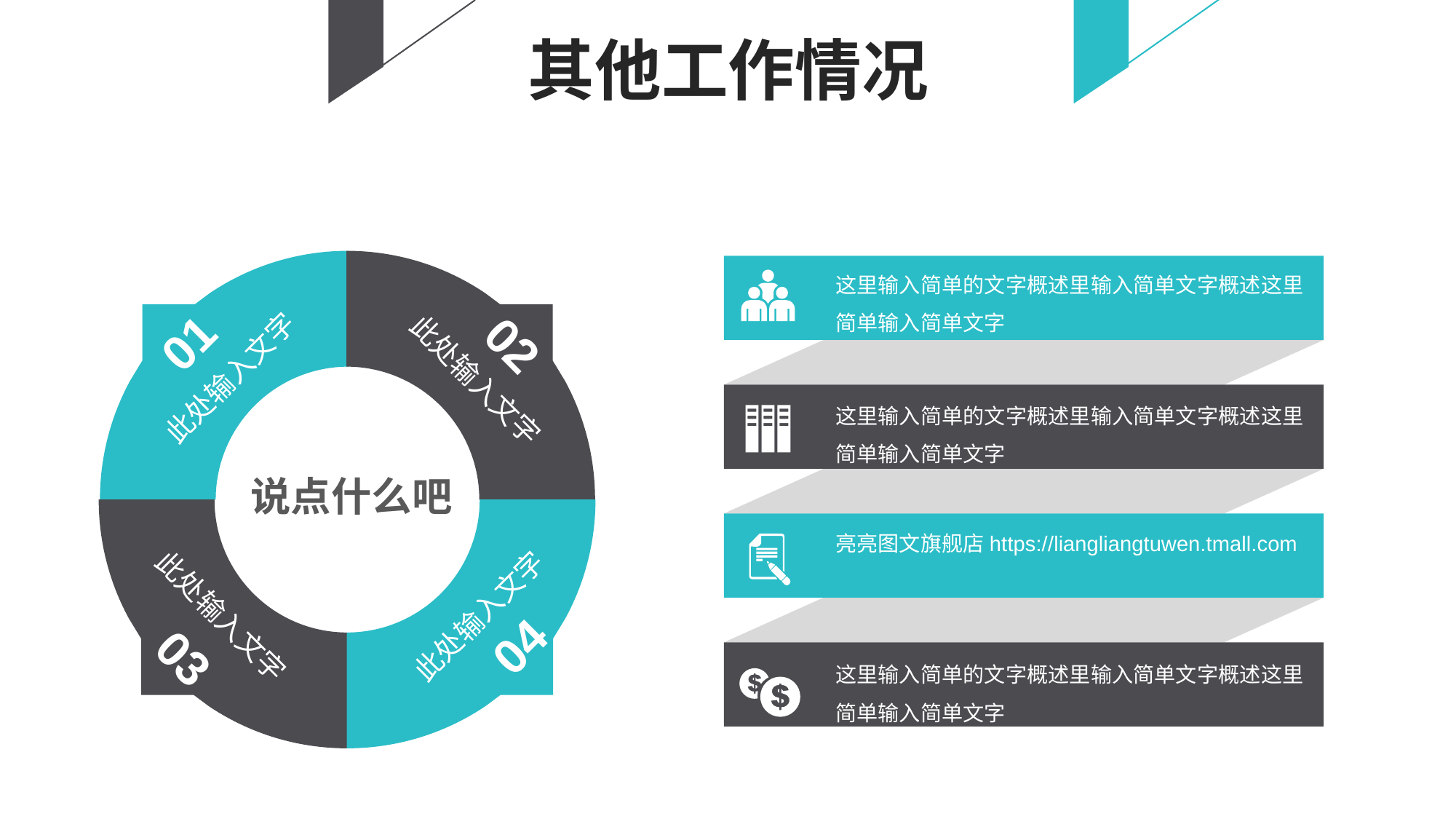

其他工作情况

01
02
此处输入文字
此处输入文字

此处输入文字
此处输入文字
04
03
这里输入简单的文字概述里输入简单文字概述这里简单输入简单文字

这里输入简单的文字概述里输入简单文字概述这里简单输入简单文字

说点什么吧

亮亮图文旗舰店https://liangliangtuwen.tmall.com

这里输入简单的文字概述里输入简单文字概述这里简单输入简单文字